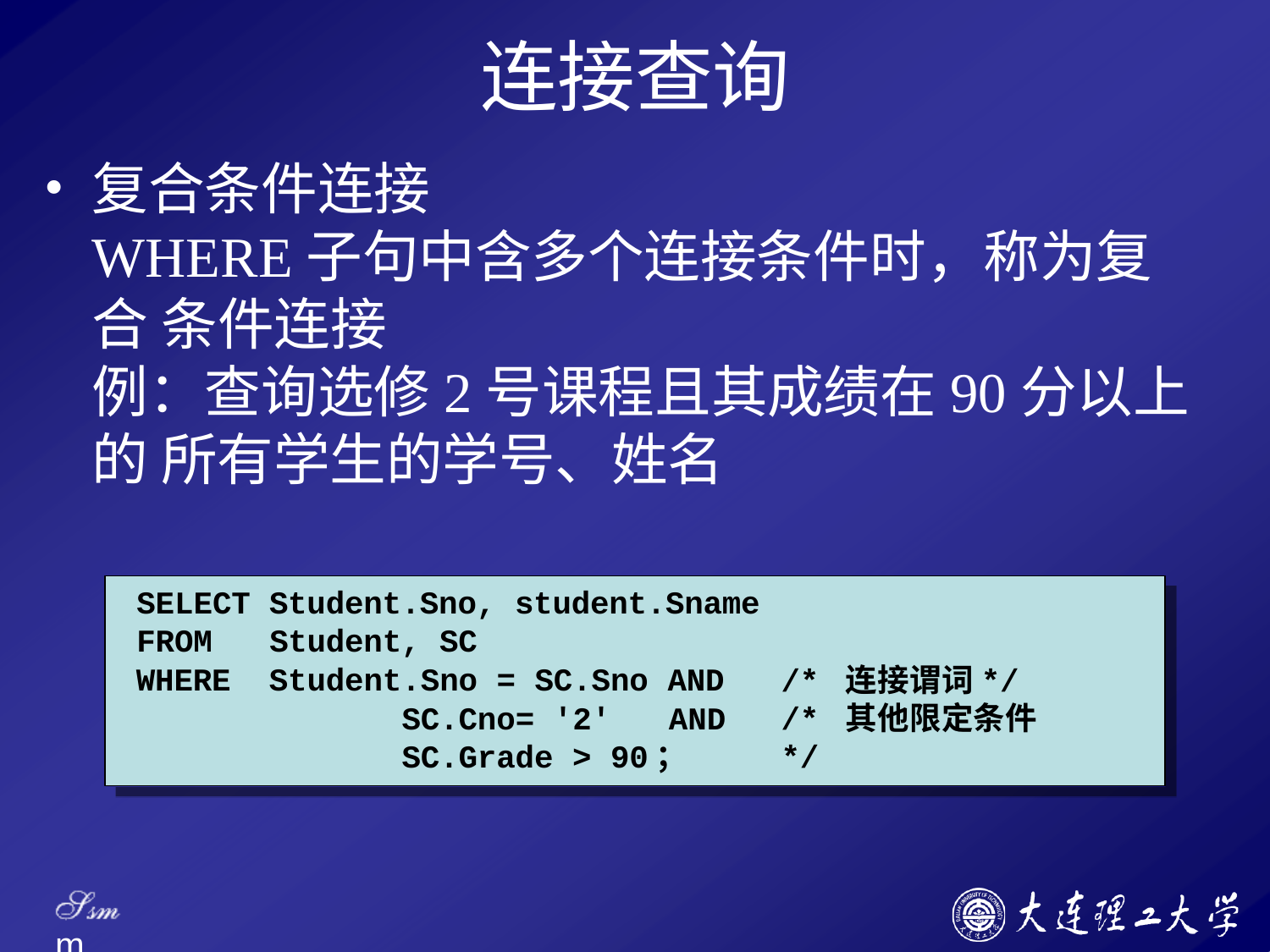

# 连接查询
复合条件连接
WHERE子句中含多个连接条件时，称为复合 条件连接
例：查询选修2号课程且其成绩在90分以上的 所有学生的学号、姓名

SELECT Student.Sno, student.Sname

FROM  WHERE
Student, SC
Student.Sno = SC.Sno AND
/* 连接谓词*/
/* 其他限定条件 */
SC.Cno= '2'	AND
SC.Grade > 90；

Ssm